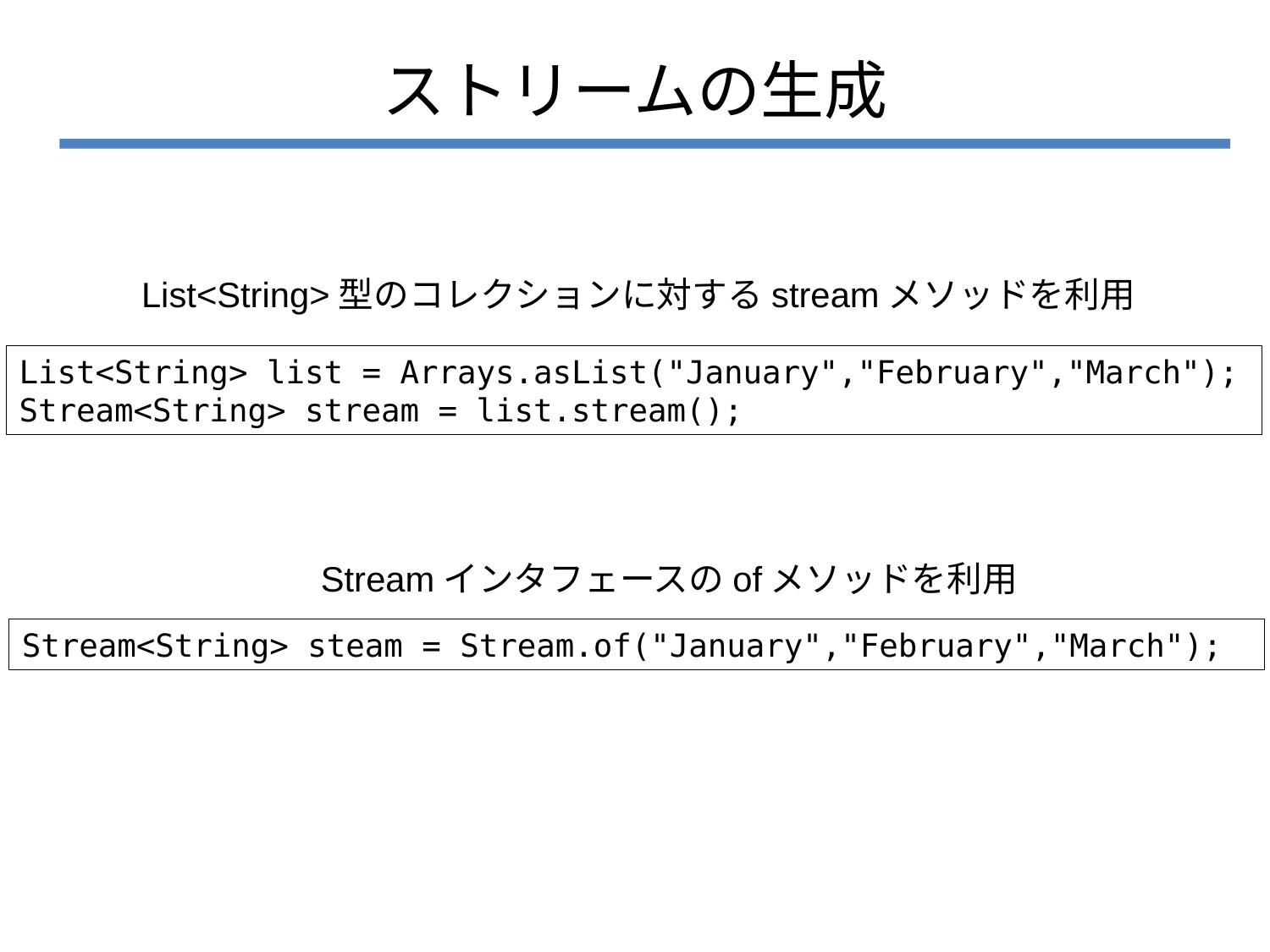

# ストリームの生成
List<String>型のコレクションに対するstreamメソッドを利用
List<String> list = Arrays.asList("January","February","March");
Stream<String> stream = list.stream();
Streamインタフェースのofメソッドを利用
Stream<String> steam = Stream.of("January","February","March");